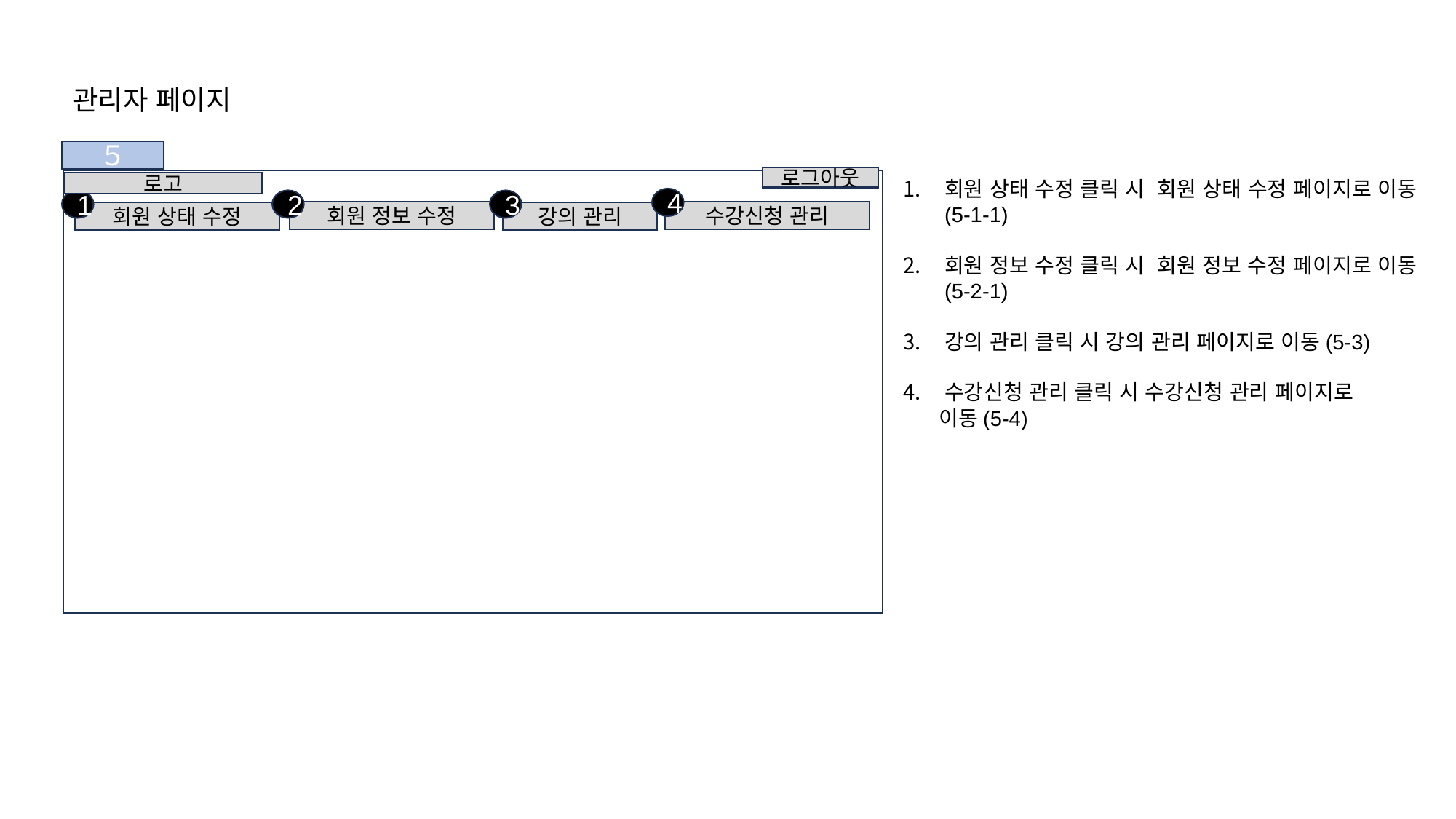

관리자 페이지
５
로그아웃

회원 상태 수정 클릭 시  회원 상태 수정 페이지로 이동(5-1-1)

회원 정보 수정 클릭 시  회원 정보 수정 페이지로 이동(5-2-1)

강의 관리 클릭 시 강의 관리 페이지로 이동(5-3)

수강신청 관리 클릭 시 수강신청 관리 페이지로
     이동(5-4)

로고
4
1
2
3
회원 정보 수정
수강신청 관리
회원 상태 수정
강의 관리